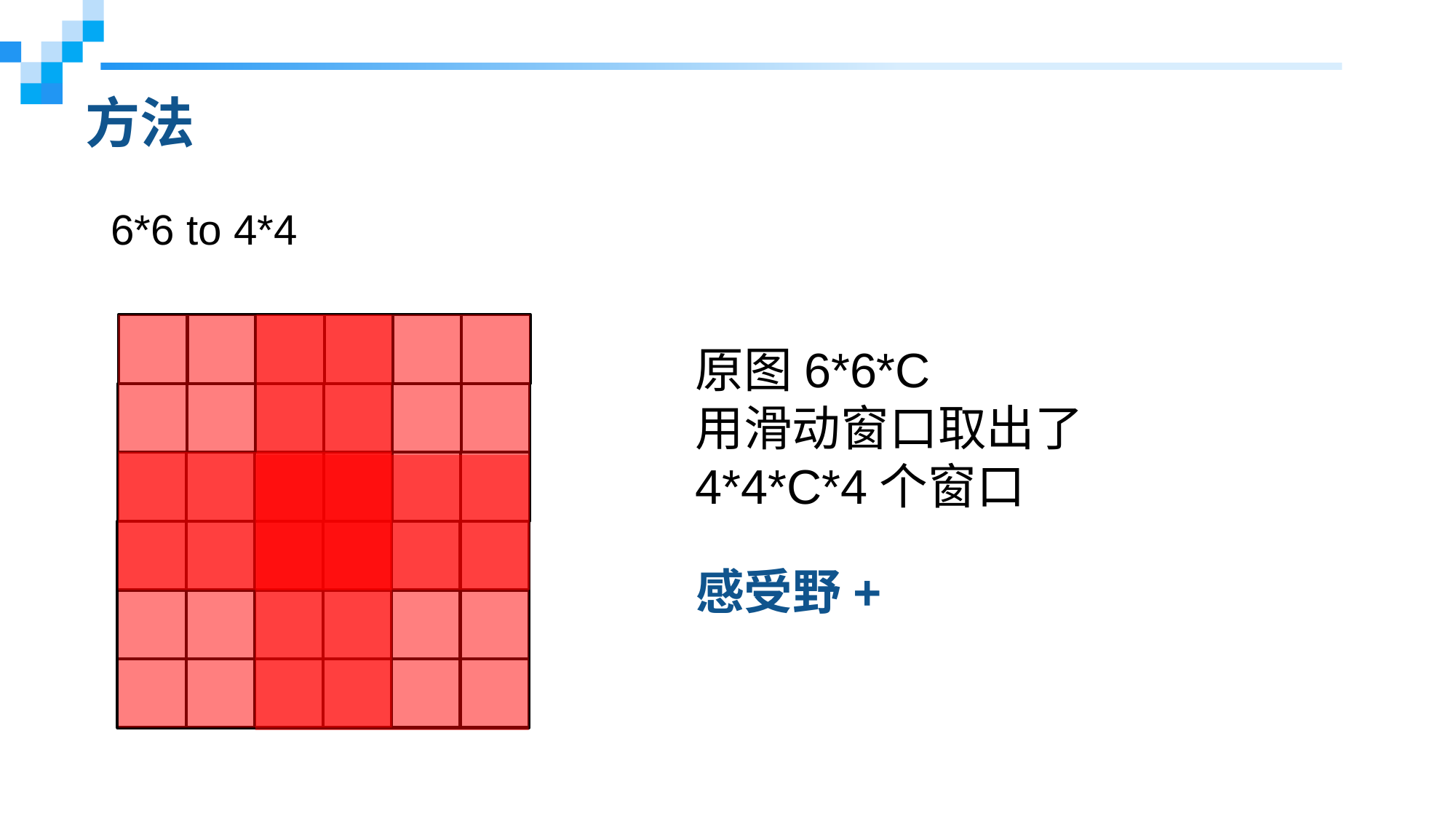

# 方法
6*6 to 4*4

原图6*6*C
用滑动窗口取出了4*4*C*4个窗口

感受野+